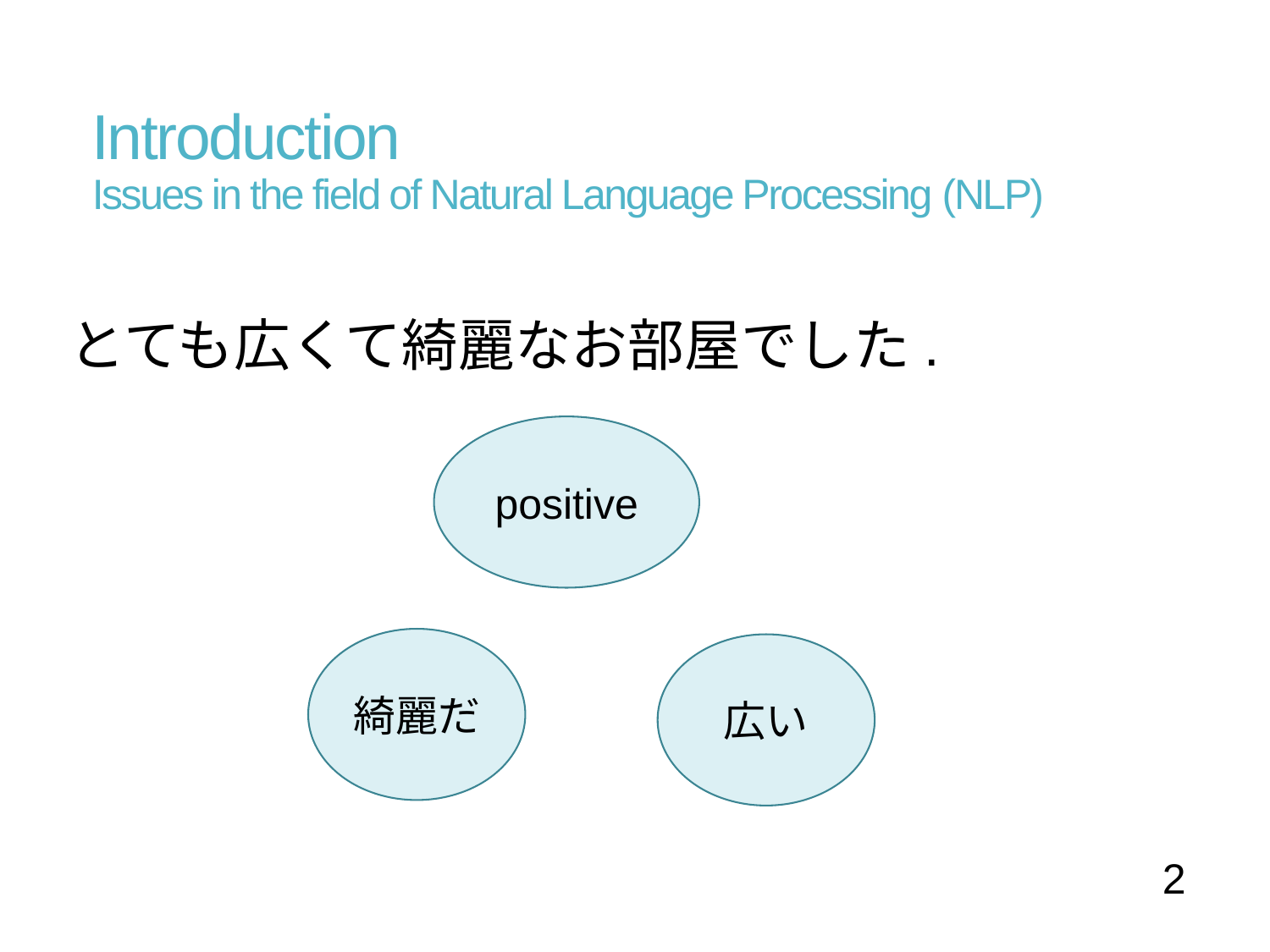

# Introduction Issues in the field of Natural Language Processing (NLP)

とても広くて綺麗なお部屋でした.

positive
綺麗だ
広い
2